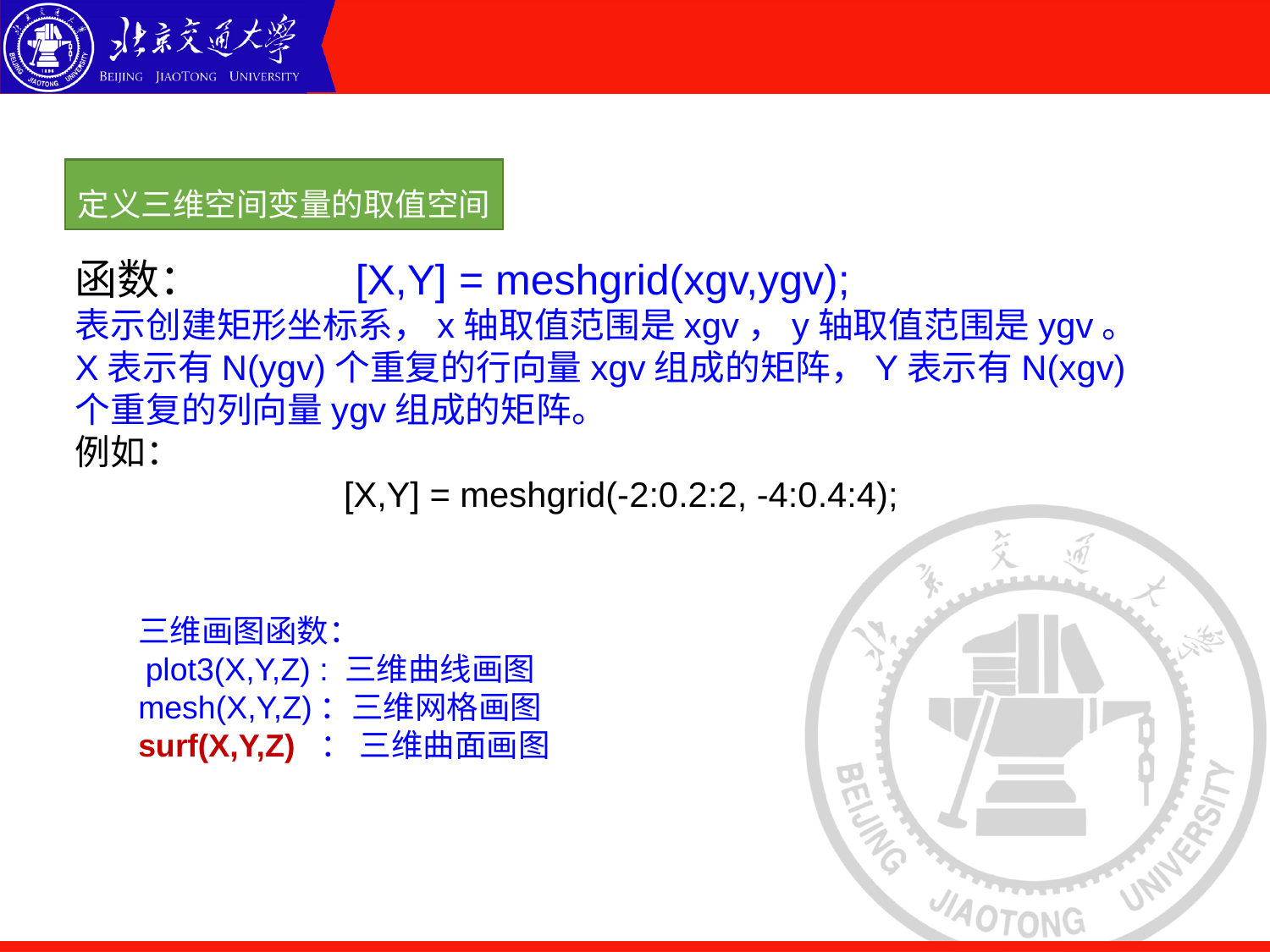

定义三维空间变量的取值空间
函数：               [X,Y] = meshgrid(xgv,ygv);
表示创建矩形坐标系，x轴取值范围是xgv，y轴取值范围是ygv。
X表示有N(ygv)个重复的行向量xgv组成的矩阵，Y表示有N(xgv)个重复的列向量ygv组成的矩阵。
例如：
[X,Y] = meshgrid(-2:0.2:2, -4:0.4:4);

三维画图函数：
 plot3(X,Y,Z) : 三维曲线画图
mesh(X,Y,Z)：三维网格画图
surf(X,Y,Z)  ： 三维曲面画图